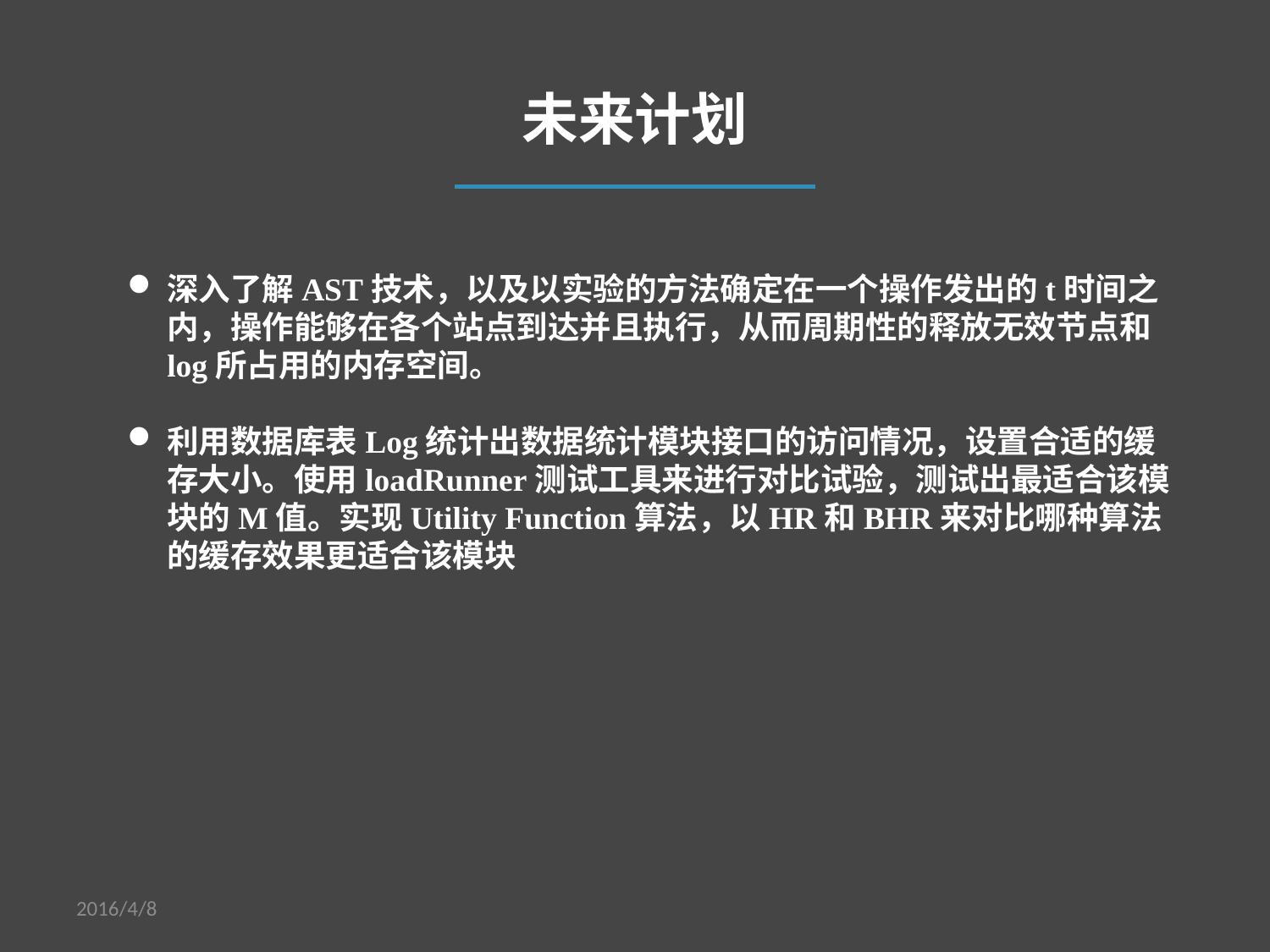

# 未来计划

深入了解AST技术，以及以实验的方法确定在一个操作发出的t时间之内，操作能够在各个站点到达并且执行，从而周期性的释放无效节点和log所占用的内存空间。

利用数据库表Log统计出数据统计模块接口的访问情况，设置合适的缓存大小。使用loadRunner测试工具来进行对比试验，测试出最适合该模块的M值。实现Utility Function算法，以HR和BHR来对比哪种算法的缓存效果更适合该模块

2016/4/8